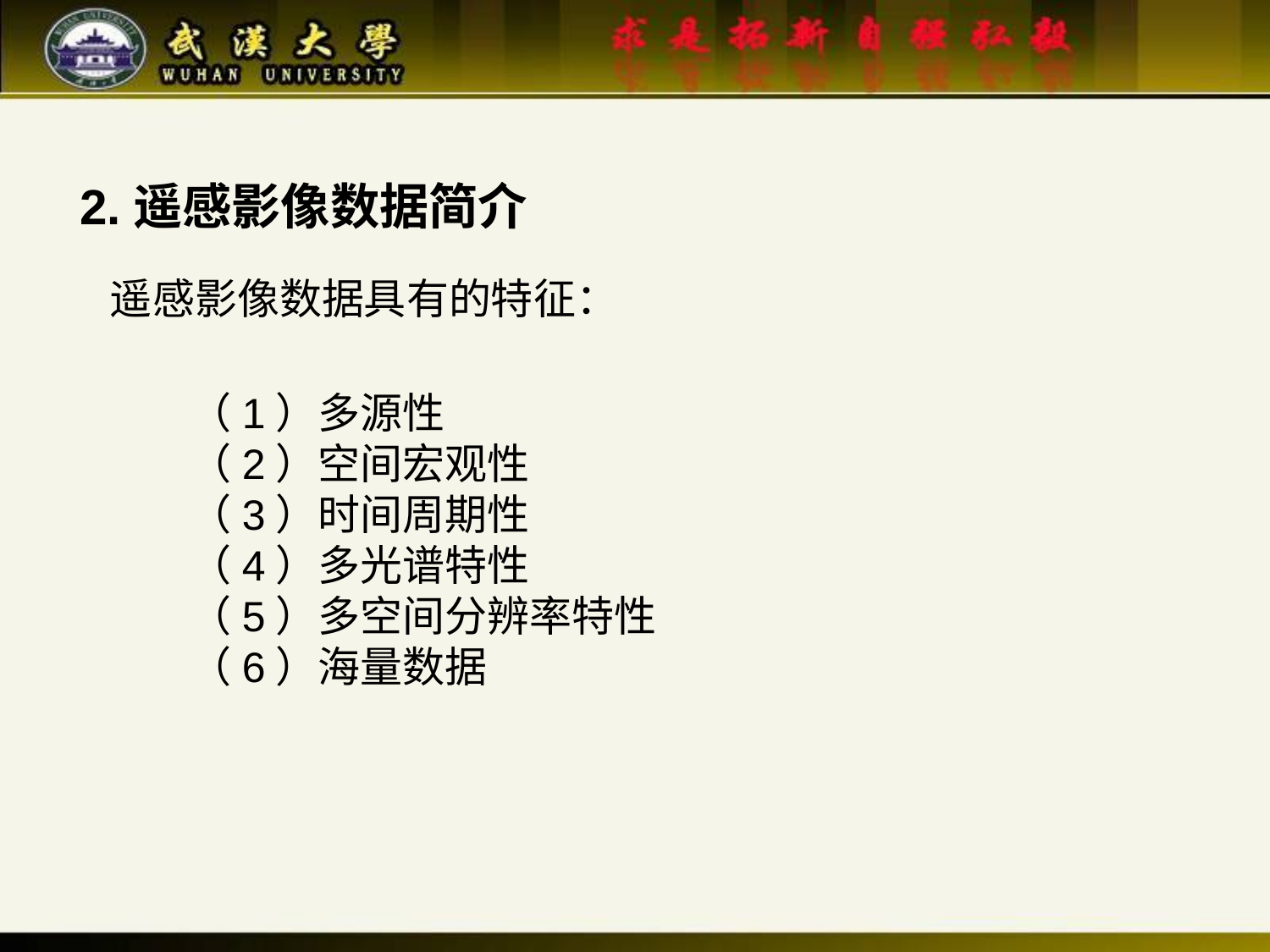

2.遥感影像数据简介
遥感影像数据具有的特征：
（1）多源性
（2）空间宏观性
（3）时间周期性
（4）多光谱特性
（5）多空间分辨率特性
（6）海量数据